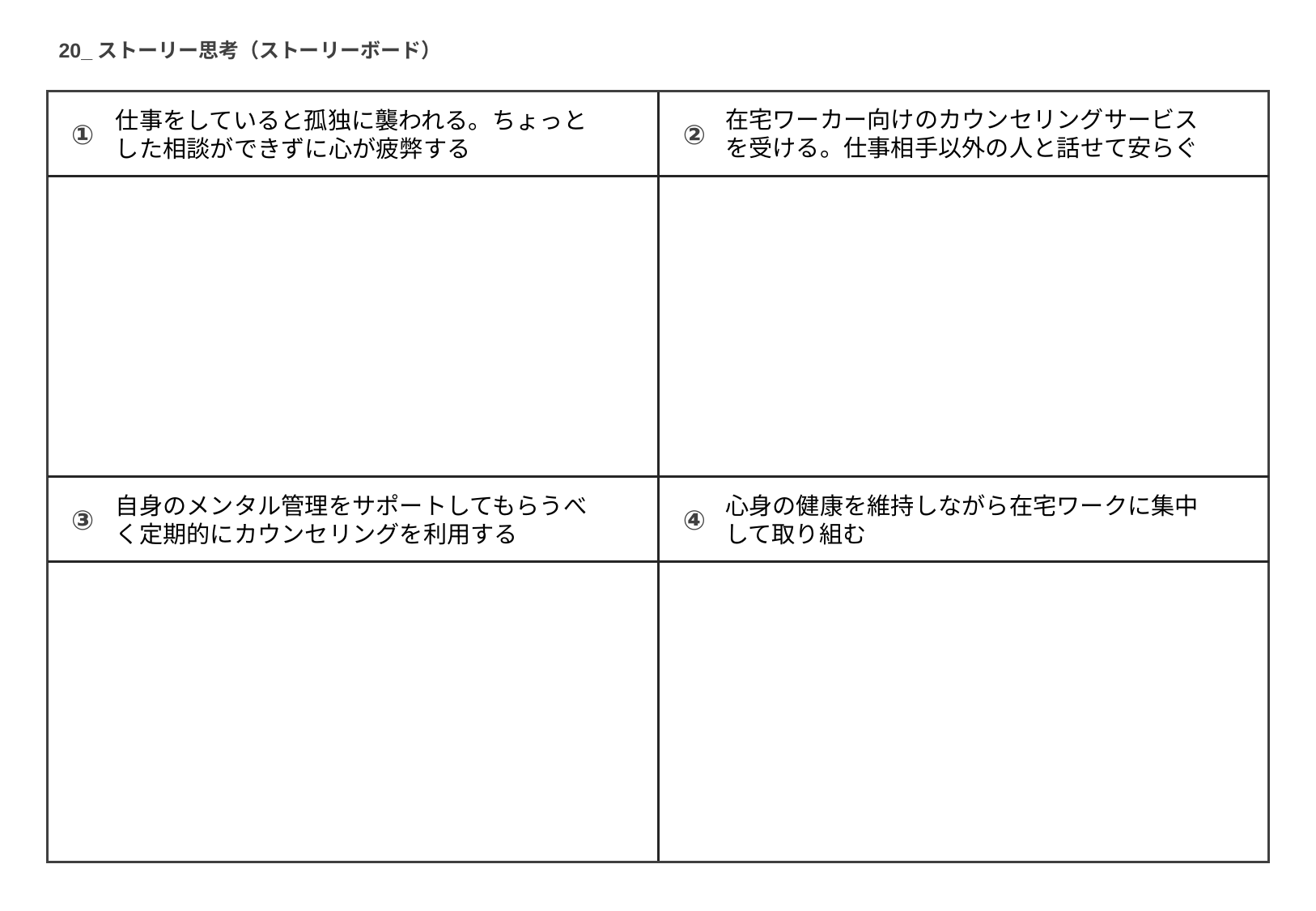

20_ストーリー思考（ストーリーボード）

在宅ワーカー向けのカウンセリングサービスを受ける。仕事相手以外の人と話せて安らぐ
仕事をしていると孤独に襲われる。ちょっとした相談ができずに心が疲弊する
①
②
自身のメンタル管理をサポートしてもらうべく定期的にカウンセリングを利用する
心身の健康を維持しながら在宅ワークに集中して取り組む
③
④